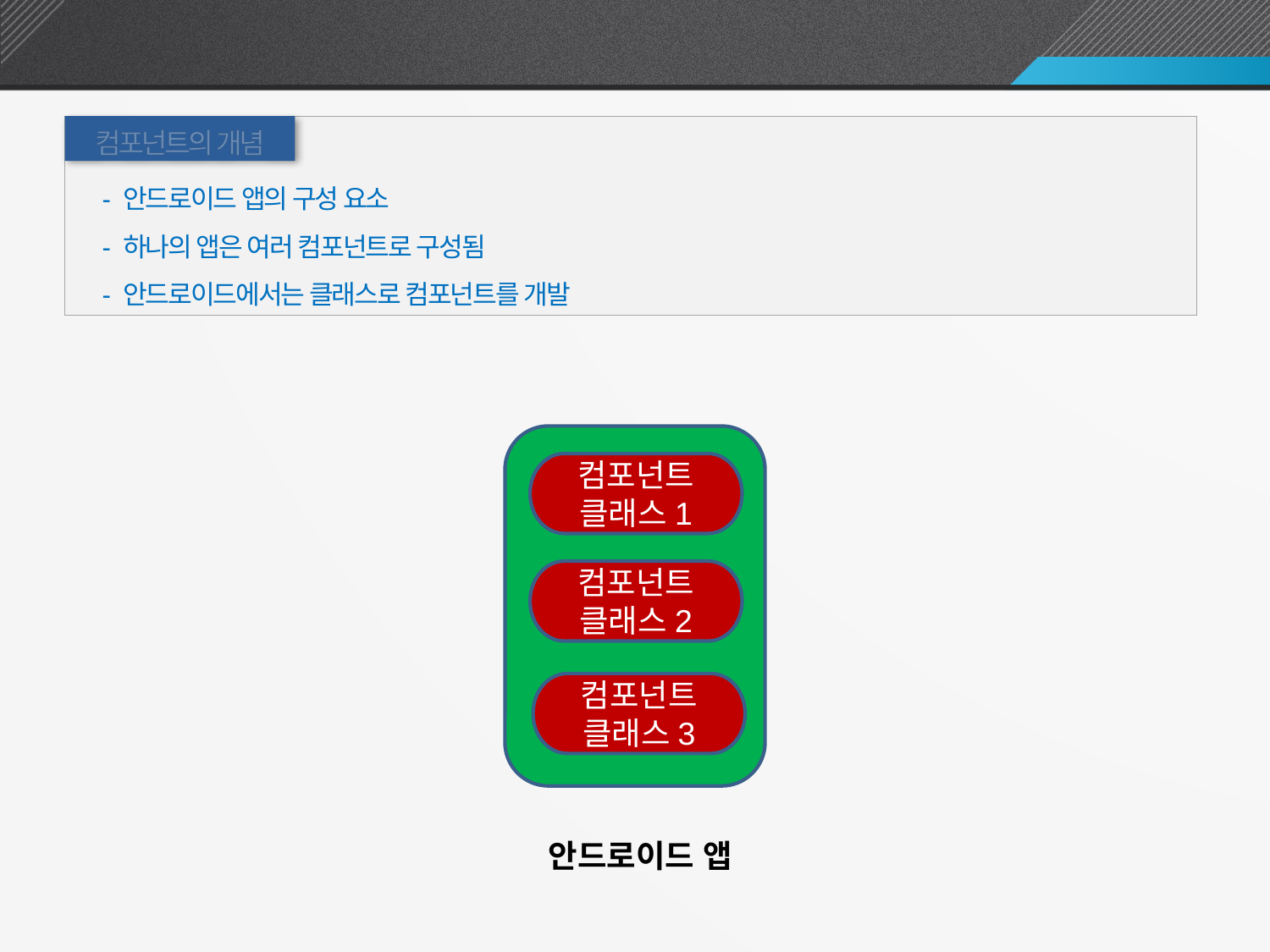

컴포넌트

- 안드로이드 앱의 구성 요소
- 하나의 앱은 여러 컴포넌트로 구성됨
- 안드로이드에서는 클래스로 컴포넌트를 개발
컴포넌트의 개념

컴포넌트
클래스1
컴포넌트
클래스2
컴포넌트
클래스3
안드로이드 앱